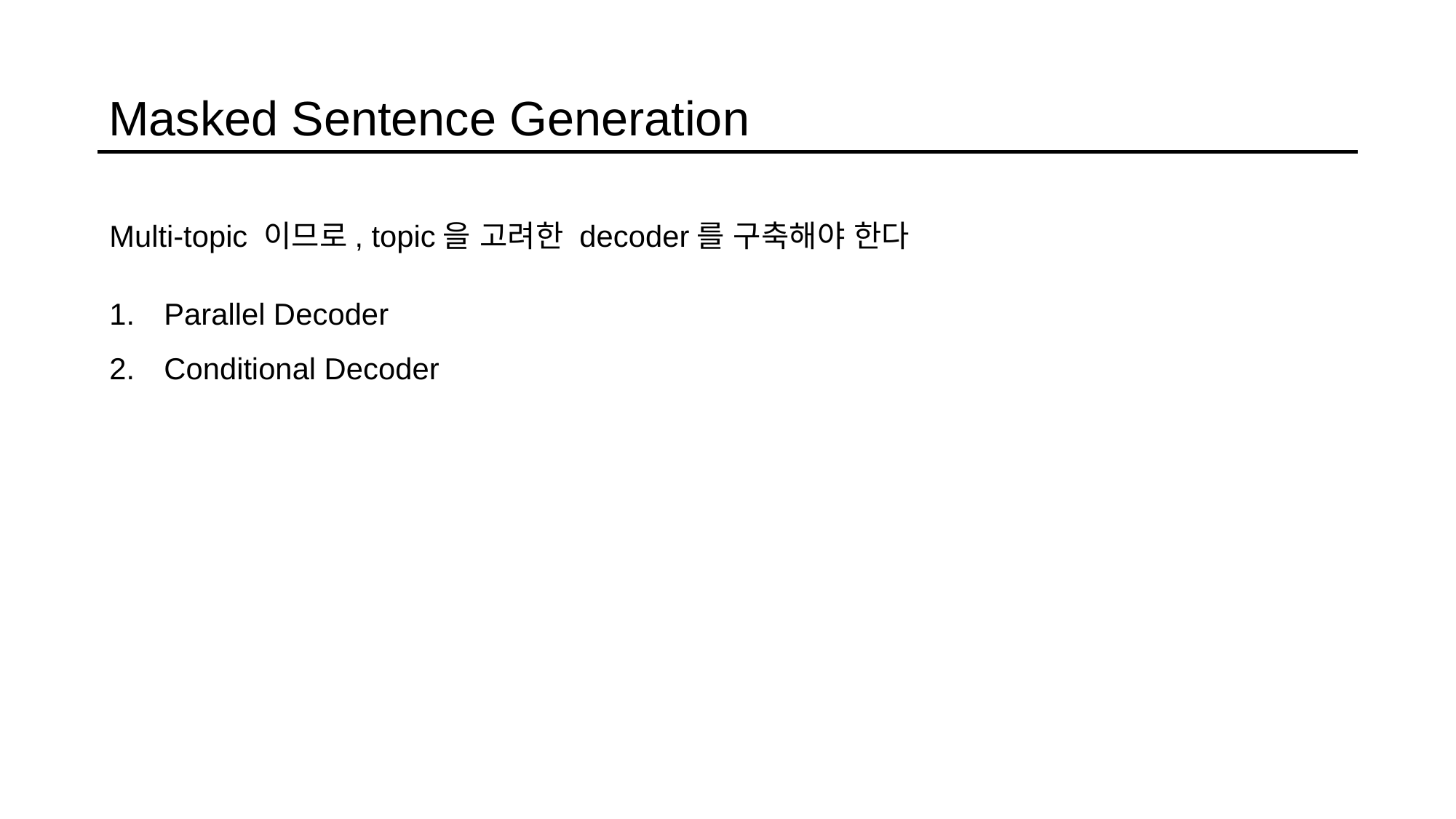

Masked Sentence Generation
Multi-topic 이므로, topic을 고려한 decoder를 구축해야 한다
Parallel Decoder
Conditional Decoder